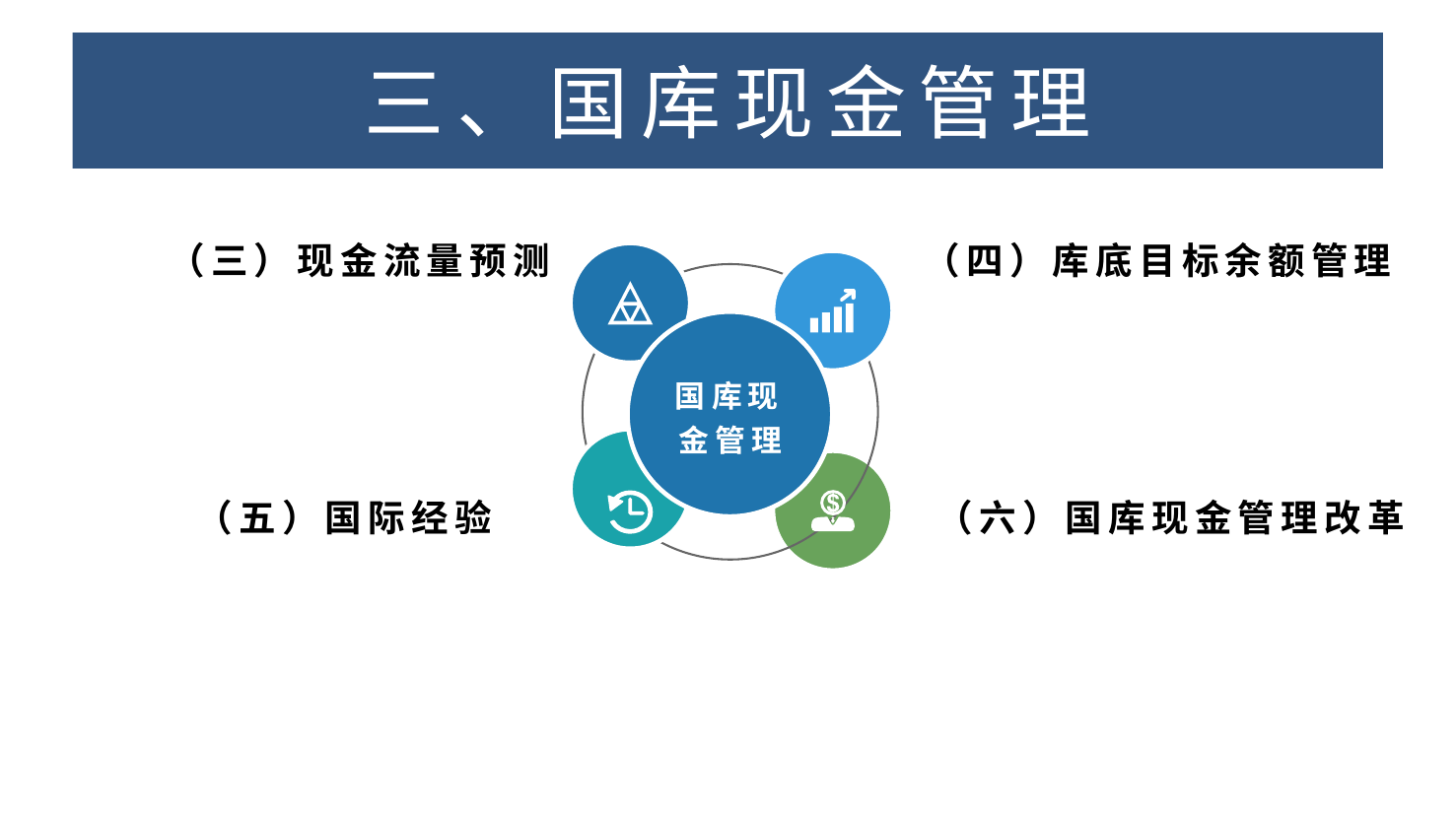

一、国库集中收付与预算执行
# 三、国库现金管理
（三）现金流量预测
（四）库底目标余额管理

国库现金管理

（六）国库现金管理改革
（五）国际经验